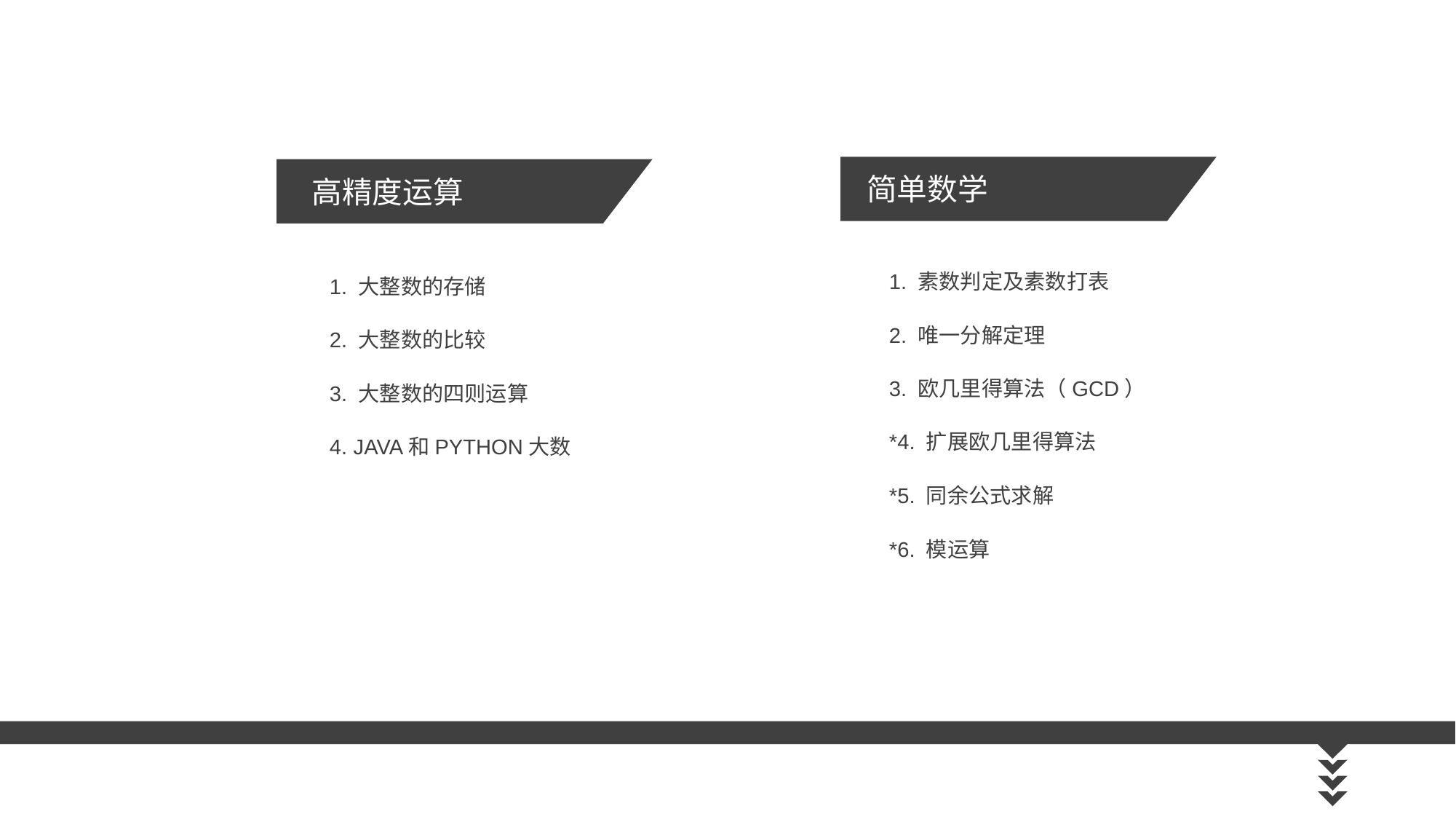

简单数学

# 高精度运算

        1. 素数判定及素数打表
        2. 唯一分解定理
        3. 欧几里得算法（GCD）
        *4. 扩展欧几里得算法
        *5. 同余公式求解
        *6. 模运算

       1. 大整数的存储
       2. 大整数的比较
       3. 大整数的四则运算
       4. JAVA和PYTHON大数